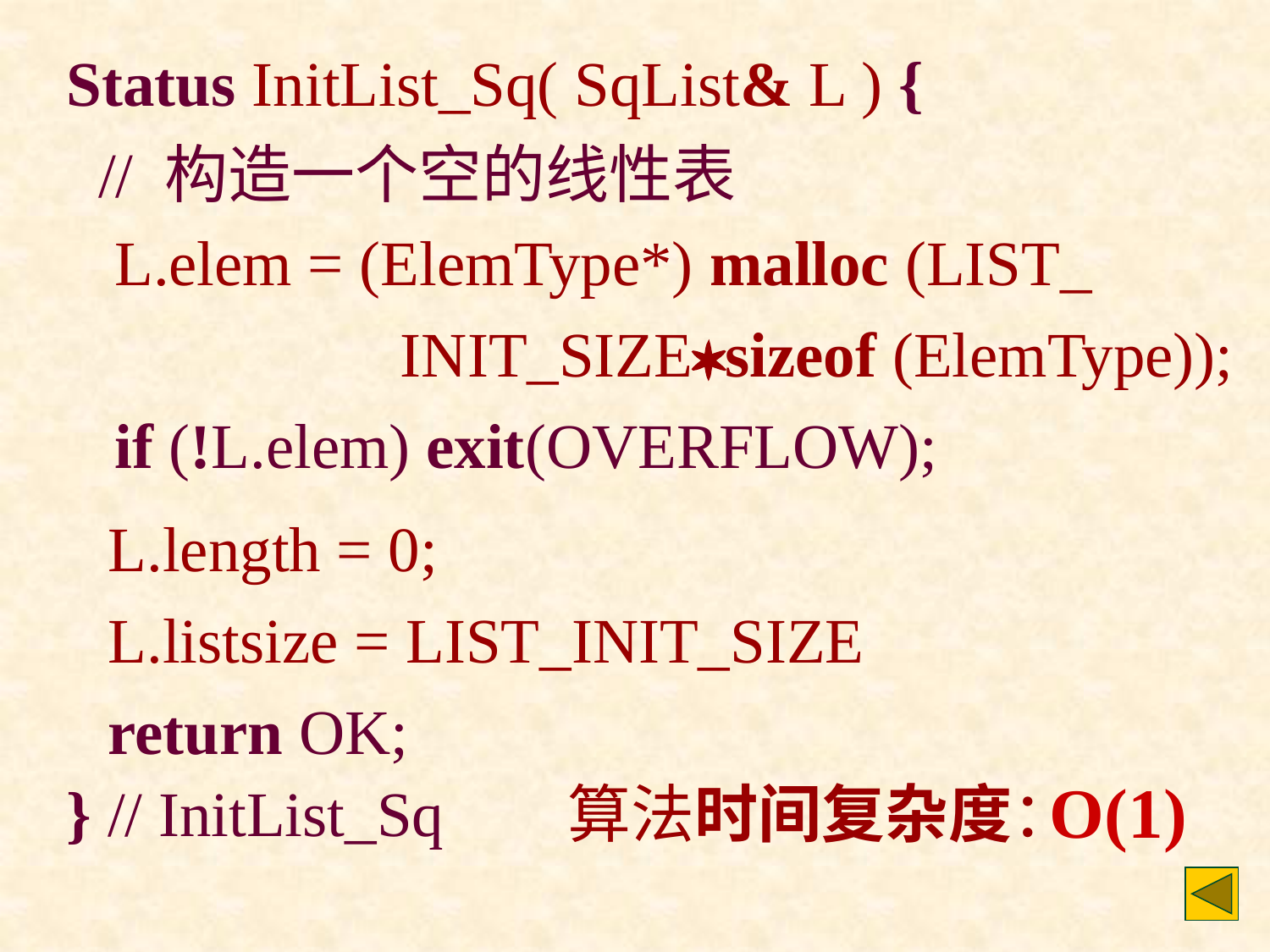

Status InitList_Sq( SqList& L ) {
  // 构造一个空的线性表

} // InitList_Sq
L.elem = (ElemType*) malloc (LIST_
                  INIT_SIZE∗sizeof (ElemType));
if (!L.elem) exit(OVERFLOW);
L.length = 0;
L.listsize = LIST_INIT_SIZE
return OK;
O(1)
算法时间复杂度：